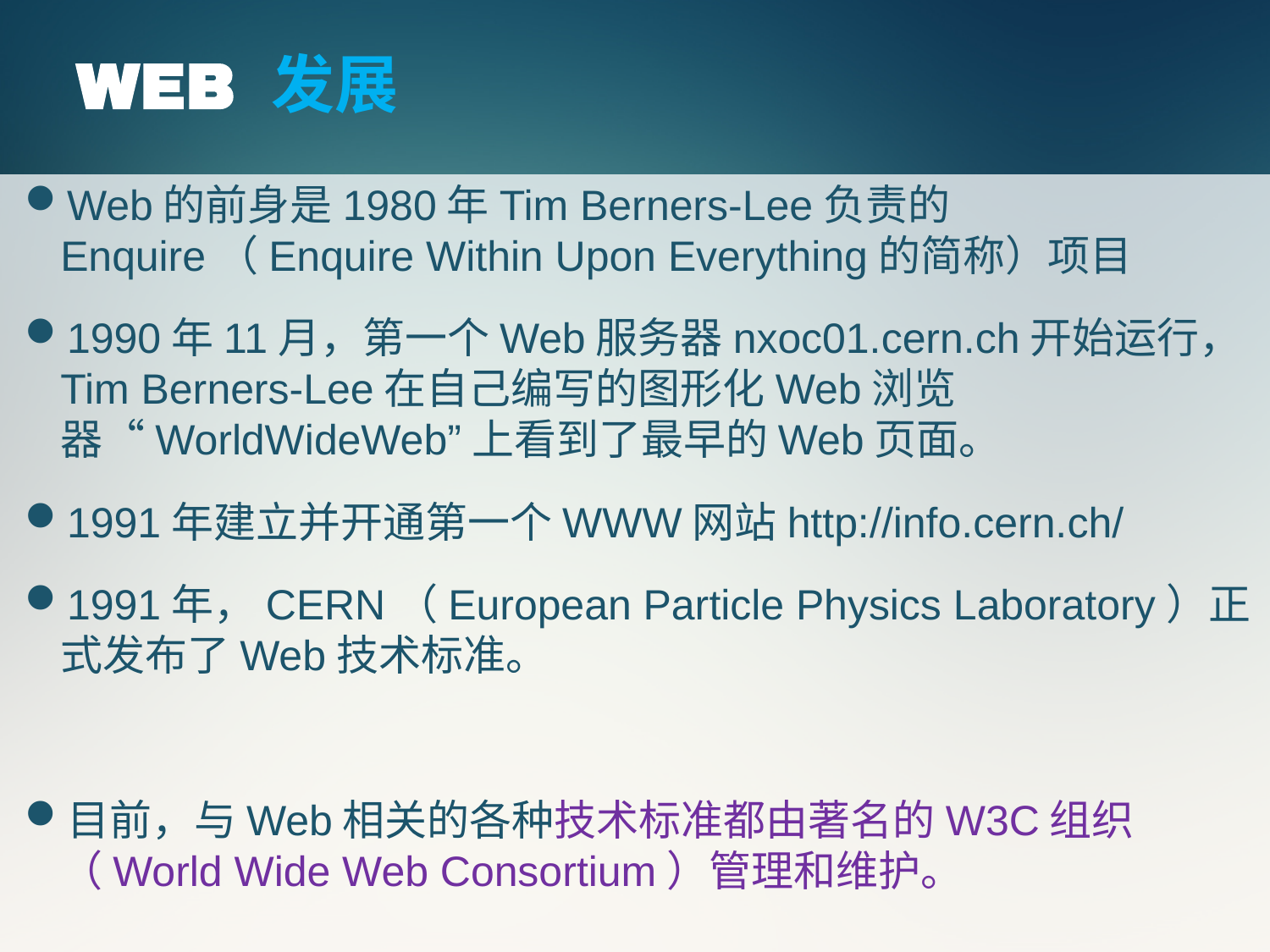

# WEB 发展

Web的前身是1980年Tim Berners-Lee负责的Enquire（Enquire Within Upon Everything的简称）项目
1990年11月，第一个Web服务器nxoc01.cern.ch开始运行，Tim Berners-Lee在自己编写的图形化Web浏览器“WorldWideWeb”上看到了最早的Web页面。
1991年建立并开通第一个WWW网站http://info.cern.ch/
1991年，CERN（European Particle Physics Laboratory）正式发布了Web技术标准。

目前，与Web相关的各种技术标准都由著名的W3C组织（World Wide Web Consortium）管理和维护。